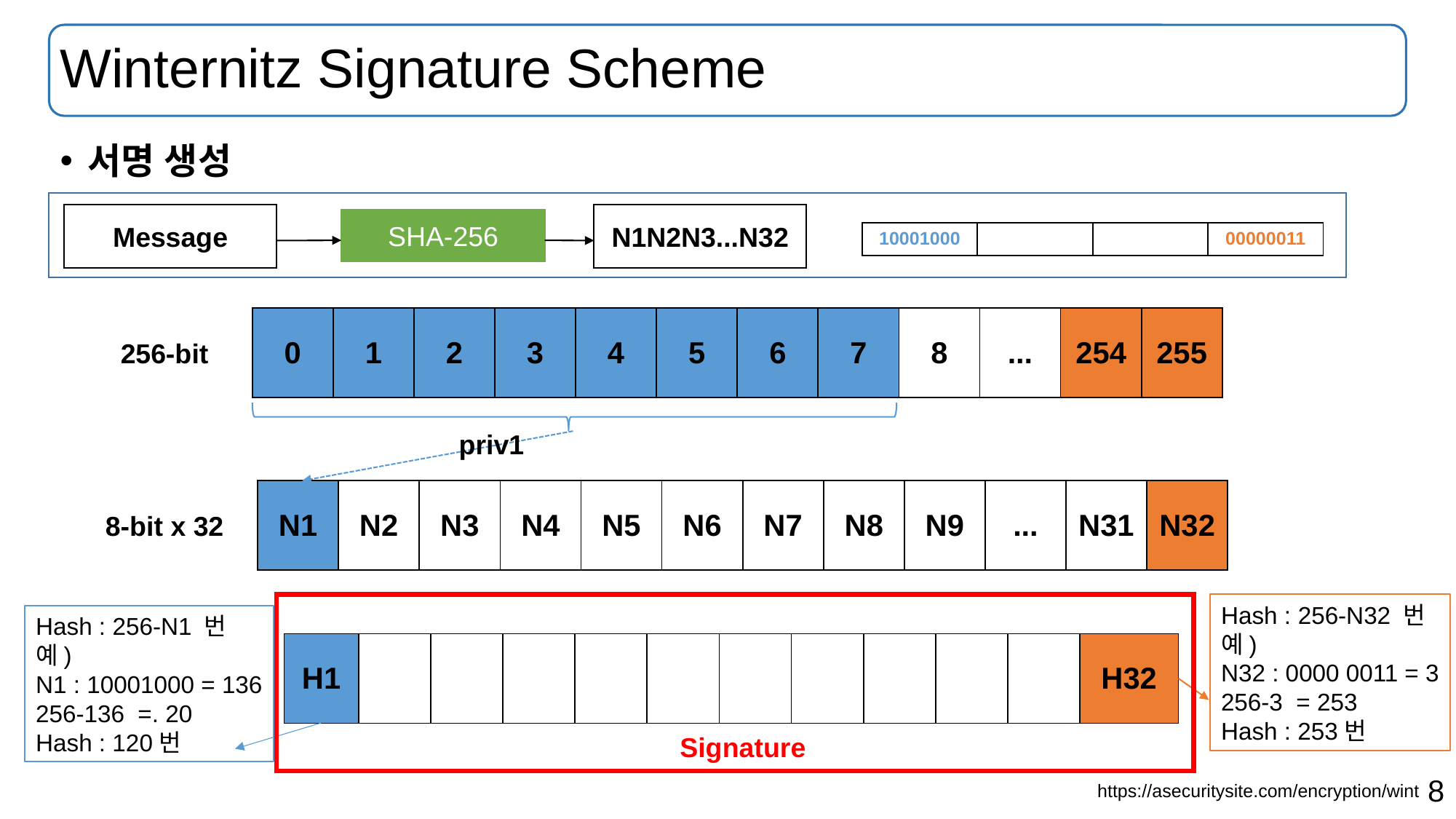

# Winternitz Signature Scheme

서명 생성

Message
N1N2N3...N32
SHA-256
| 10001000 |  |  | 00000011 |
| --- | --- | --- | --- |
| 0 | 1 | 2 | 3 | 4 | 5 | 6 | 7 | 8 | ... | 254 | 255 |
| --- | --- | --- | --- | --- | --- | --- | --- | --- | --- | --- | --- |
256-bit
priv1
| N1 | N2 | N3 | N4 | N5 | N6 | N7 | N8 | N9 | ... | N31 | N32 |
| --- | --- | --- | --- | --- | --- | --- | --- | --- | --- | --- | --- |
8-bit x 32

Hash : 256-N32 번
예)
N32 : 0000 0011 = 3
256-3  = 253
Hash : 253번
Hash : 256-N1 번
예)
N1 : 10001000 = 136
256-136  =. 20
Hash : 120번
| H1 |  |  |  |  |  |  |  |  |  |  | H32 |
| --- | --- | --- | --- | --- | --- | --- | --- | --- | --- | --- | --- |
Signature
https://asecuritysite.com/encryption/wint